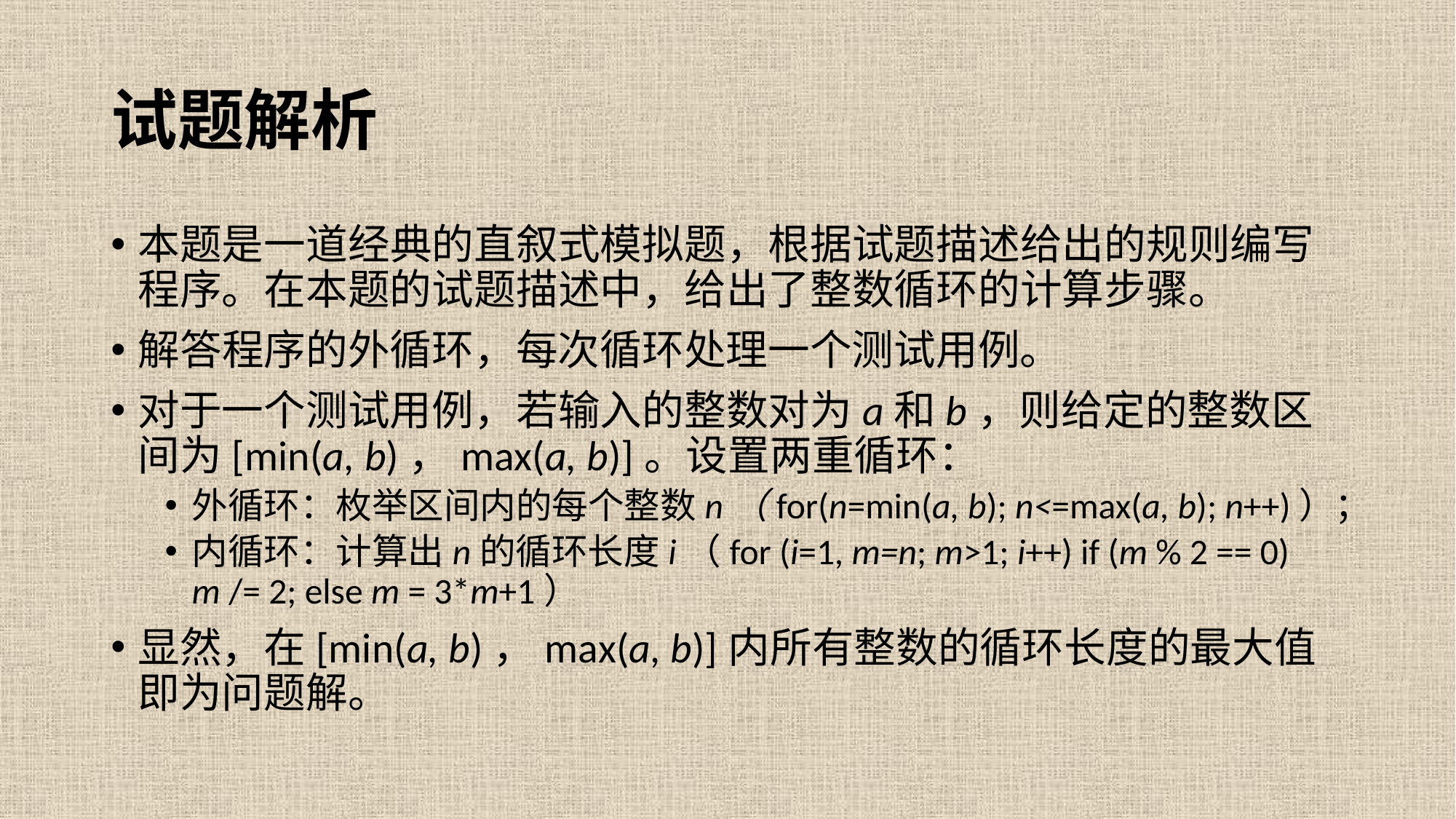

# 试题解析
本题是一道经典的直叙式模拟题，根据试题描述给出的规则编写程序。在本题的试题描述中，给出了整数循环的计算步骤。
解答程序的外循环，每次循环处理一个测试用例。
对于一个测试用例，若输入的整数对为a和b，则给定的整数区间为[min(a, b)，max(a, b)]。设置两重循环：
外循环：枚举区间内的每个整数n（for(n=min(a, b); n<=max(a, b); n++)）；
内循环：计算出n的循环长度i（for (i=1, m=n; m>1; i++) if (m % 2 == 0) m /= 2; else m = 3*m+1）
显然，在[min(a, b)，max(a, b)]内所有整数的循环长度的最大值即为问题解。